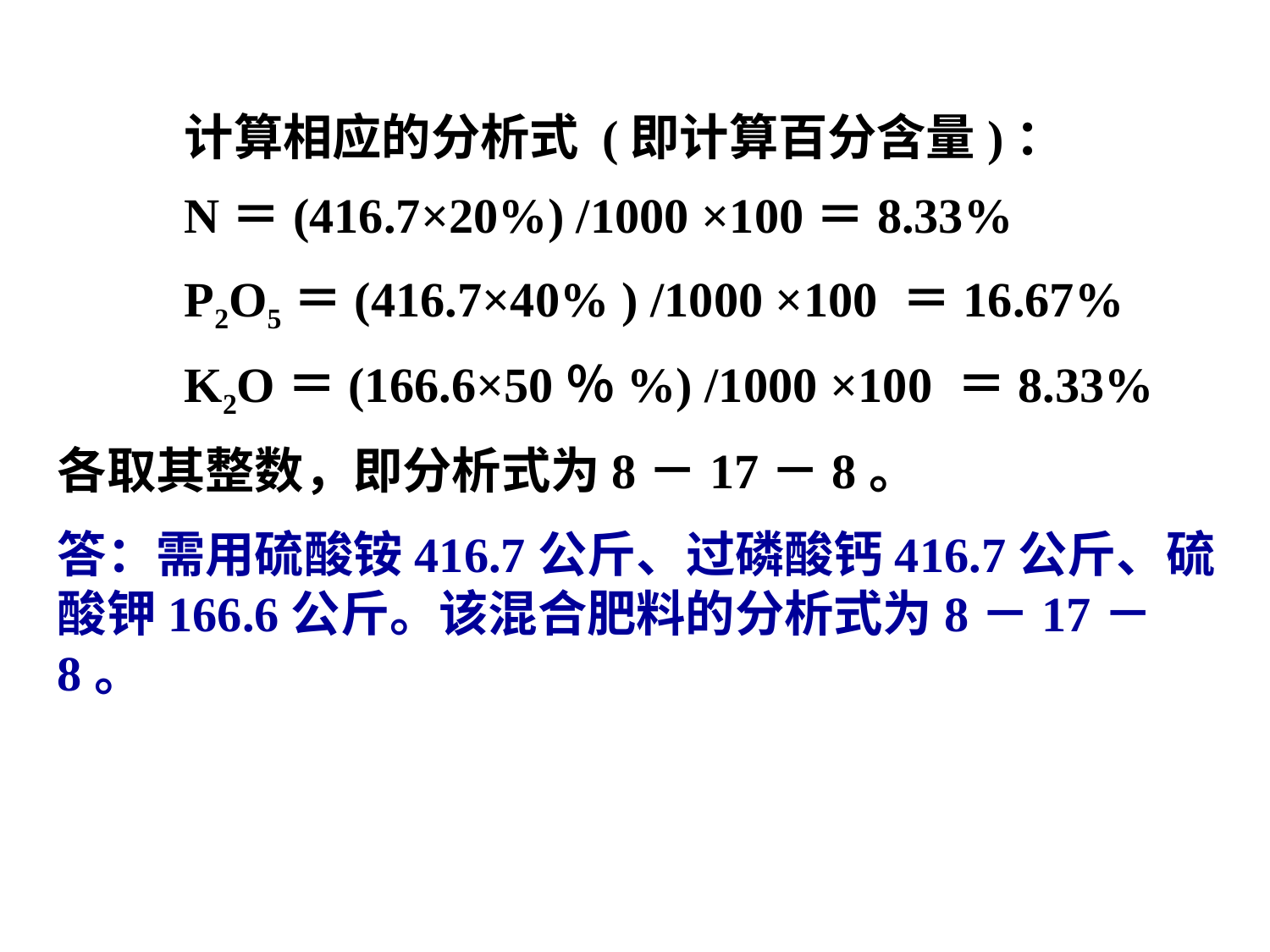

计算相应的分析式 (即计算百分含量)：
	N＝(416.7×20%) /1000 ×100＝8.33%
	P2O5＝(416.7×40% ) /1000 ×100 ＝16.67%
 	K2O＝(166.6×50％%) /1000 ×100 ＝8.33%
各取其整数，即分析式为8－17－8。
答：需用硫酸铵416.7公斤、过磷酸钙416.7公斤、硫酸钾166.6公斤。该混合肥料的分析式为8－17－8。